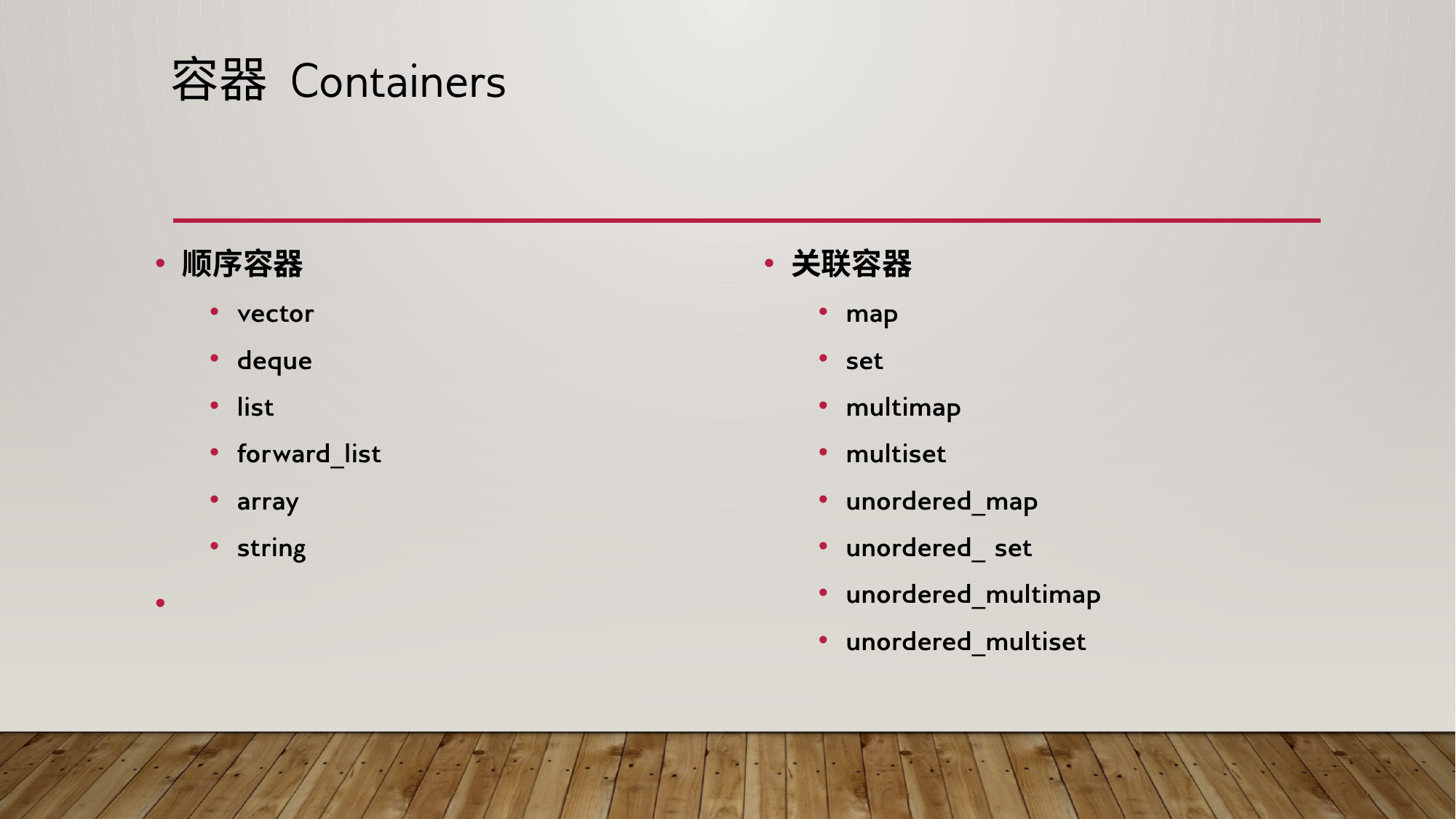

# 容器 Containers
关联容器
map
set
multimap
multiset
unordered_map
unordered_ set
unordered_multimap
unordered_multiset

顺序容器
vector
deque
list
forward_list
array
string